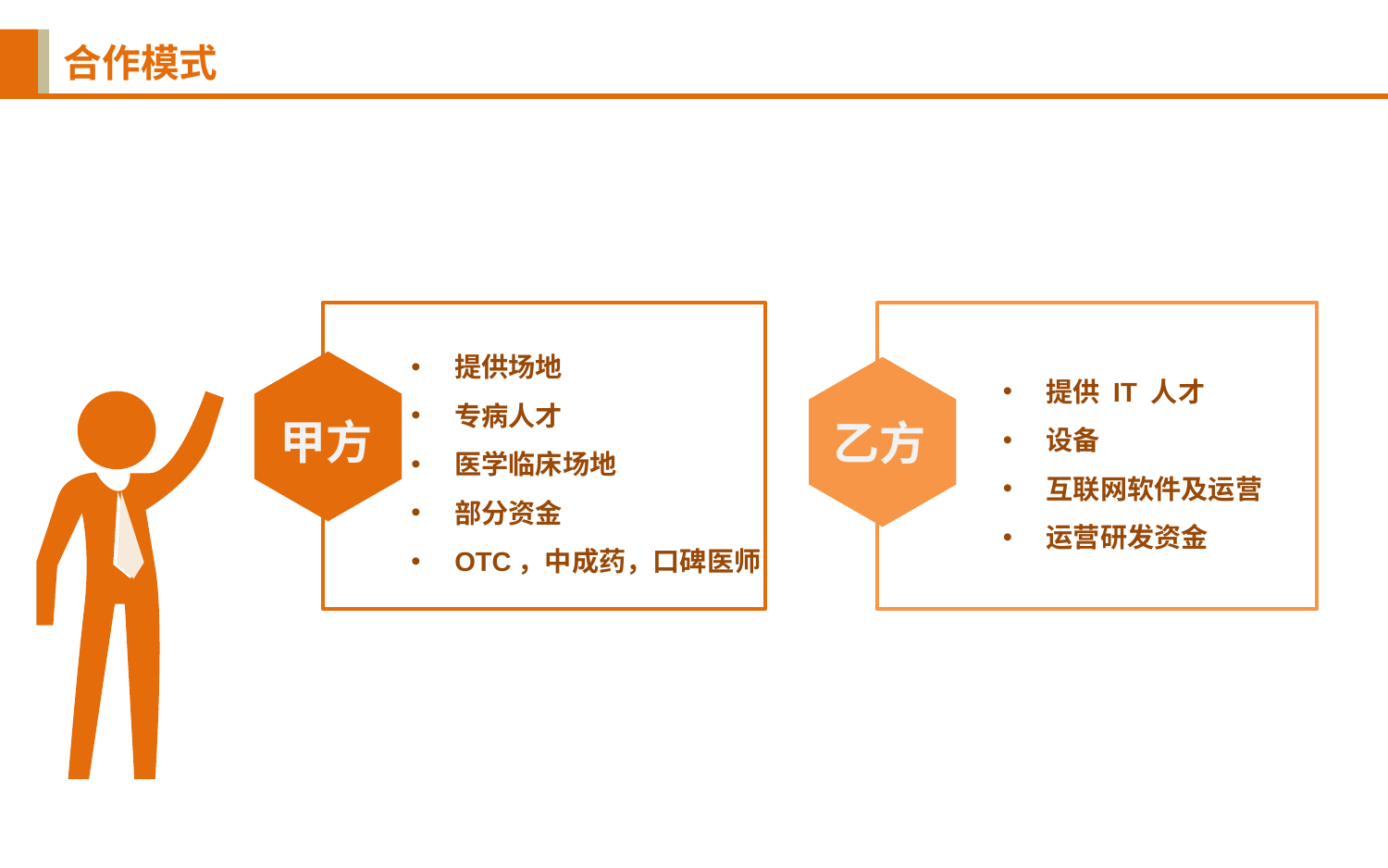

合作模式

提供场地
专病人才
医学临床场地
部分资金
OTC，中成药，口碑医师

提供 IT 人才
设备
互联网软件及运营
运营研发资金

甲方
乙方